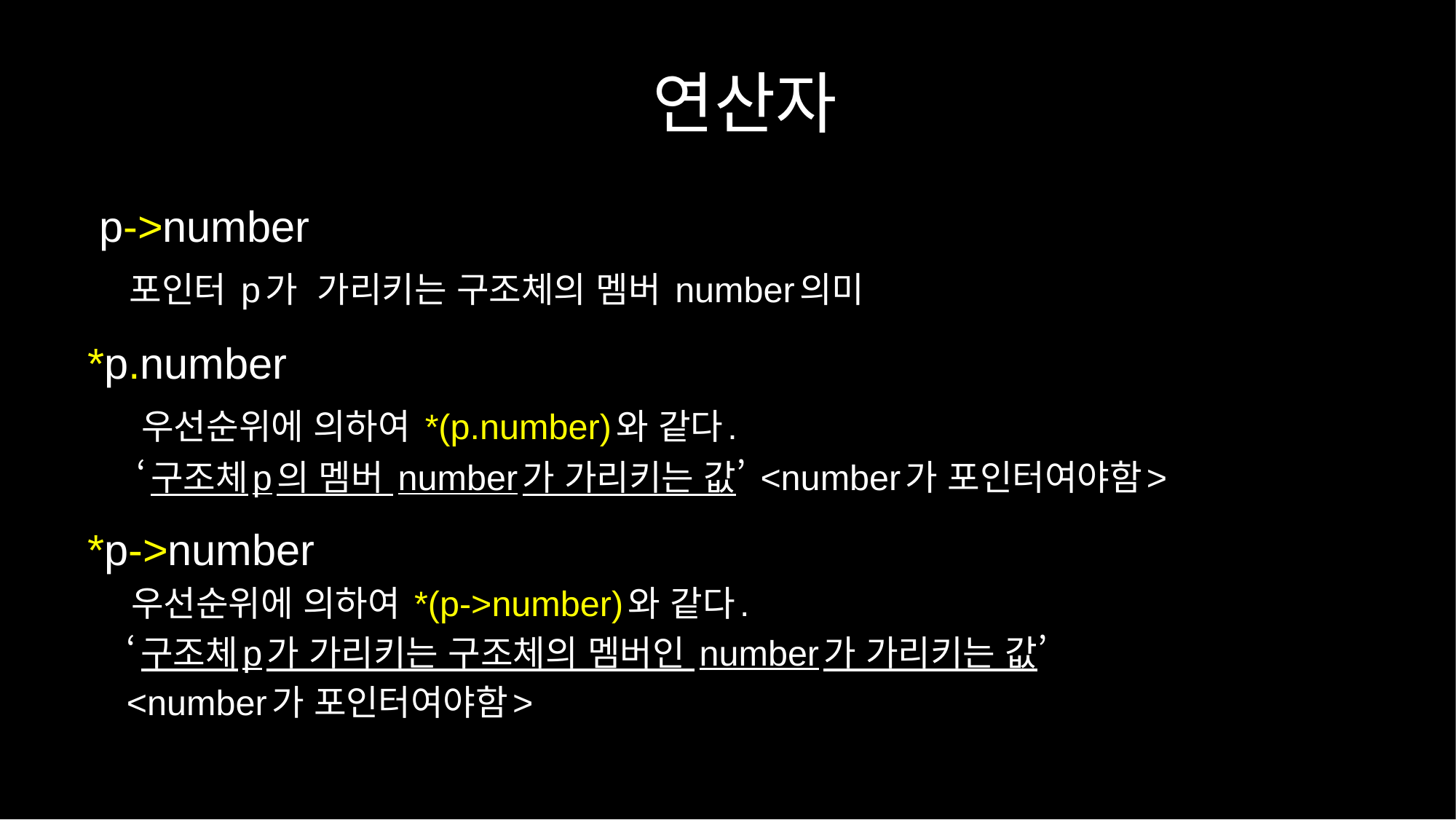

# 연산자
 p->number
   포인터 p가  가리키는 구조체의 멤버 number의미

*p.number
    우선순위에 의하여 *(p.number)와 같다.
     ‘구조체p의 멤버 number가 가리키는 값’ <number가 포인터여야함>

*p->number
    우선순위에 의하여 *(p->number)와 같다.
    ‘구조체p가 가리키는 구조체의 멤버인 number가 가리키는 값’
    <number가 포인터여야함>